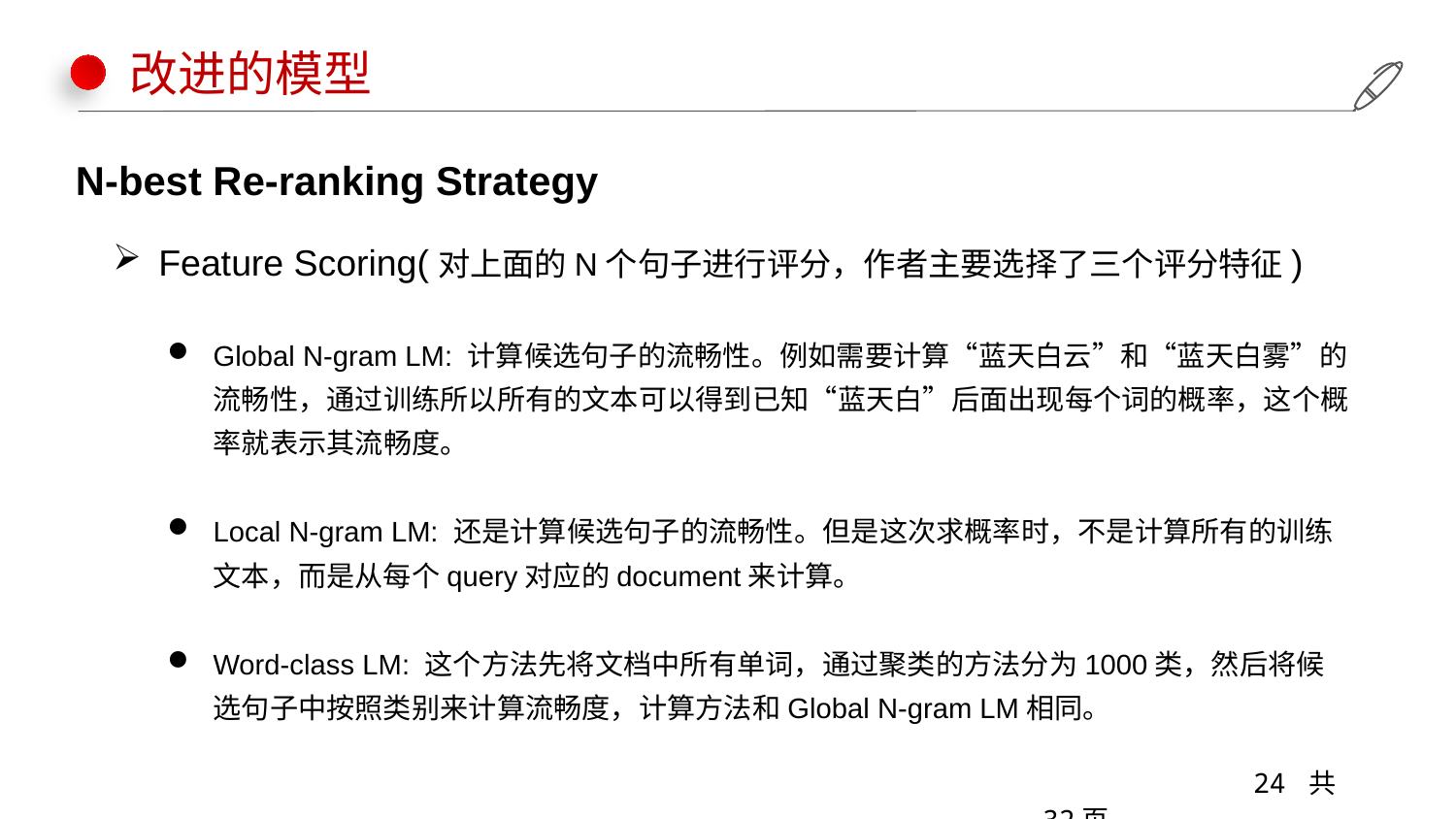

改进的模型

N-best Re-ranking Strategy
Feature Scoring(对上⾯的N个句⼦进⾏评分，作者主要选择了三个评分特征)

Global N-gram LM: 计算候选句⼦的流畅性。例如需要计算“蓝天白云”和“蓝天白雾”的流畅性，通过训练所以所有的⽂本可以得到已知“蓝天白”后⾯出现每个词的概率，这个概率就表⽰其流畅度。

Local N-gram LM: 还是计算候选句⼦的流畅性。但是这次求概率时，不是计算所有的训练⽂本，⽽是从每个query对应的document来计算。

Word-class LM: 这个⽅法先将⽂档中所有单词，通过聚类的⽅法分为1000类，然后将候选句⼦中按照类别来计算流畅度，计算⽅法和Global N-gram LM相同。
	    24 共32页